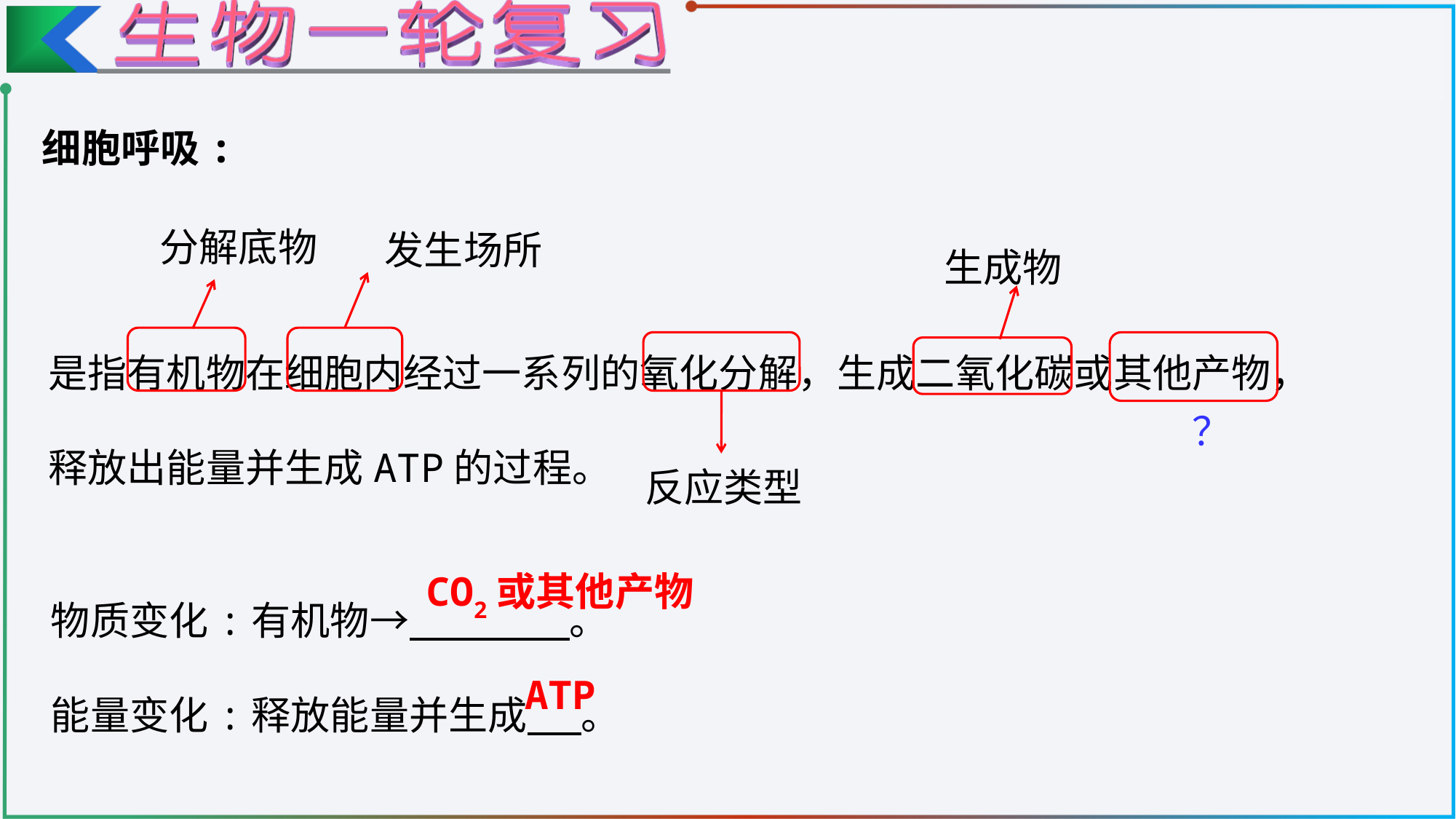

细胞呼吸:
分解底物
发生场所
生成物
是指有机物在细胞内经过一系列的氧化分解，生成二氧化碳或其他产物，
释放出能量并生成ATP的过程。

？
反应类型
物质变化:有机物→                  。
能量变化:释放能量并生成      。
CO2或其他产物
ATP